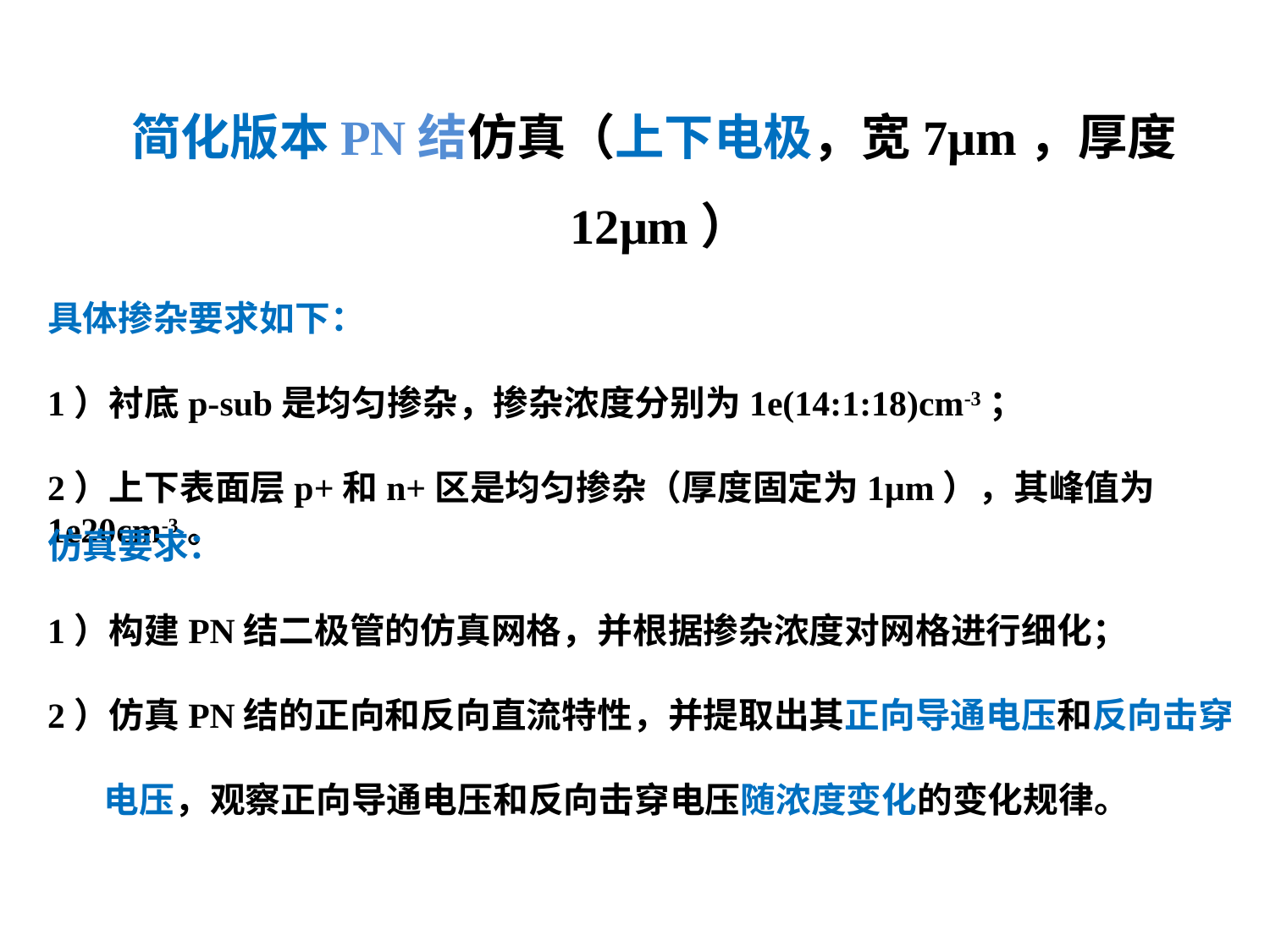

简化版本PN结仿真（上下电极，宽7μm，厚度12μm）
具体掺杂要求如下：
1）衬底p-sub是均匀掺杂，掺杂浓度分别为1e(14:1:18)cm-3；
2）上下表面层p+和n+区是均匀掺杂（厚度固定为1μm），其峰值为1e20cm-3。
仿真要求：
1）构建PN结二极管的仿真网格，并根据掺杂浓度对网格进行细化；
2）仿真PN结的正向和反向直流特性，并提取出其正向导通电压和反向击穿
      电压，观察正向导通电压和反向击穿电压随浓度变化的变化规律。